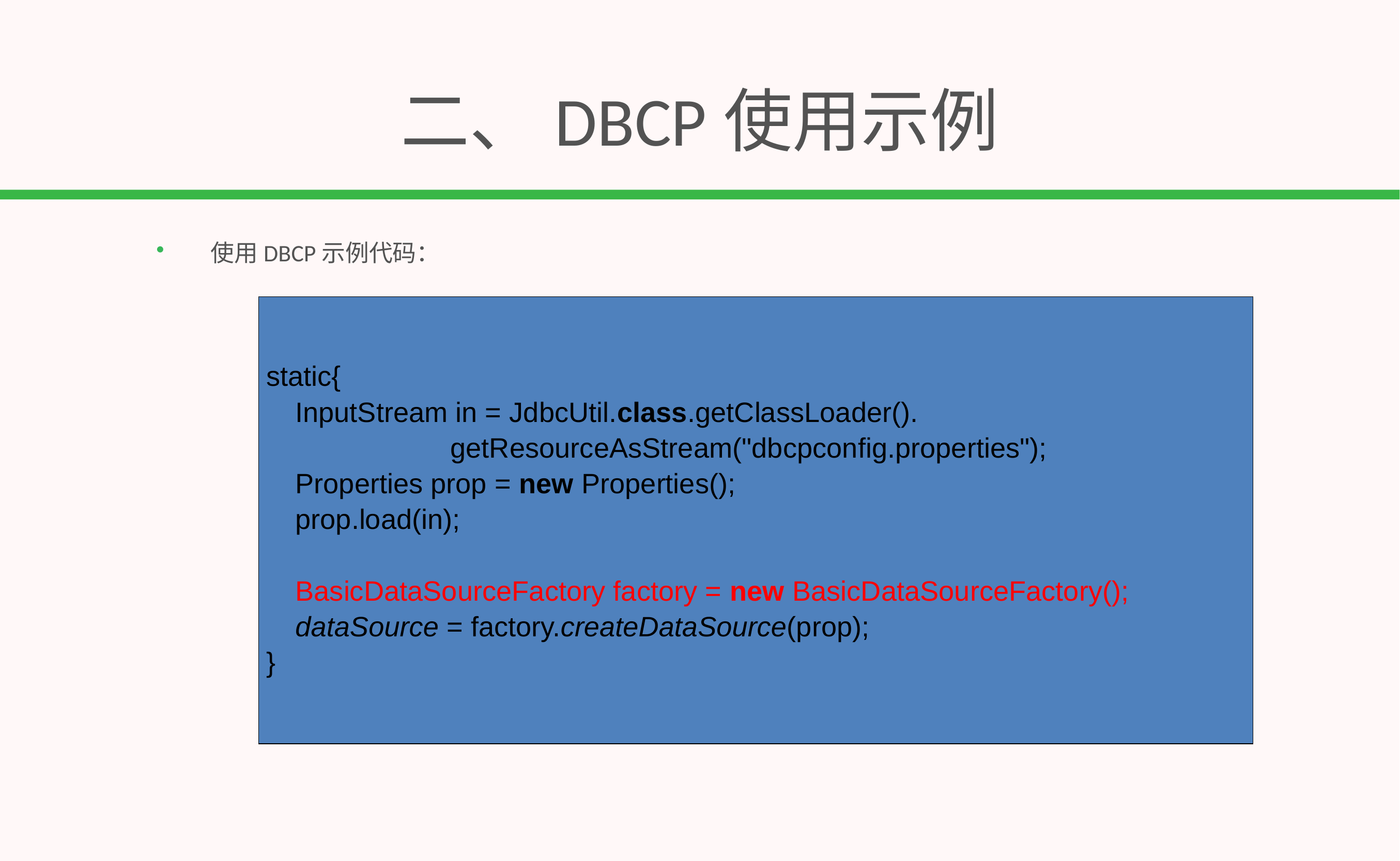

# 二、DBCP使用示例
使用DBCP示例代码：
static{
	InputStream in = JdbcUtil.class.getClassLoader().
			getResourceAsStream("dbcpconfig.properties");
	Properties prop = new Properties();
	prop.load(in);

	BasicDataSourceFactory factory = new BasicDataSourceFactory();
	dataSource = factory.createDataSource(prop);
}